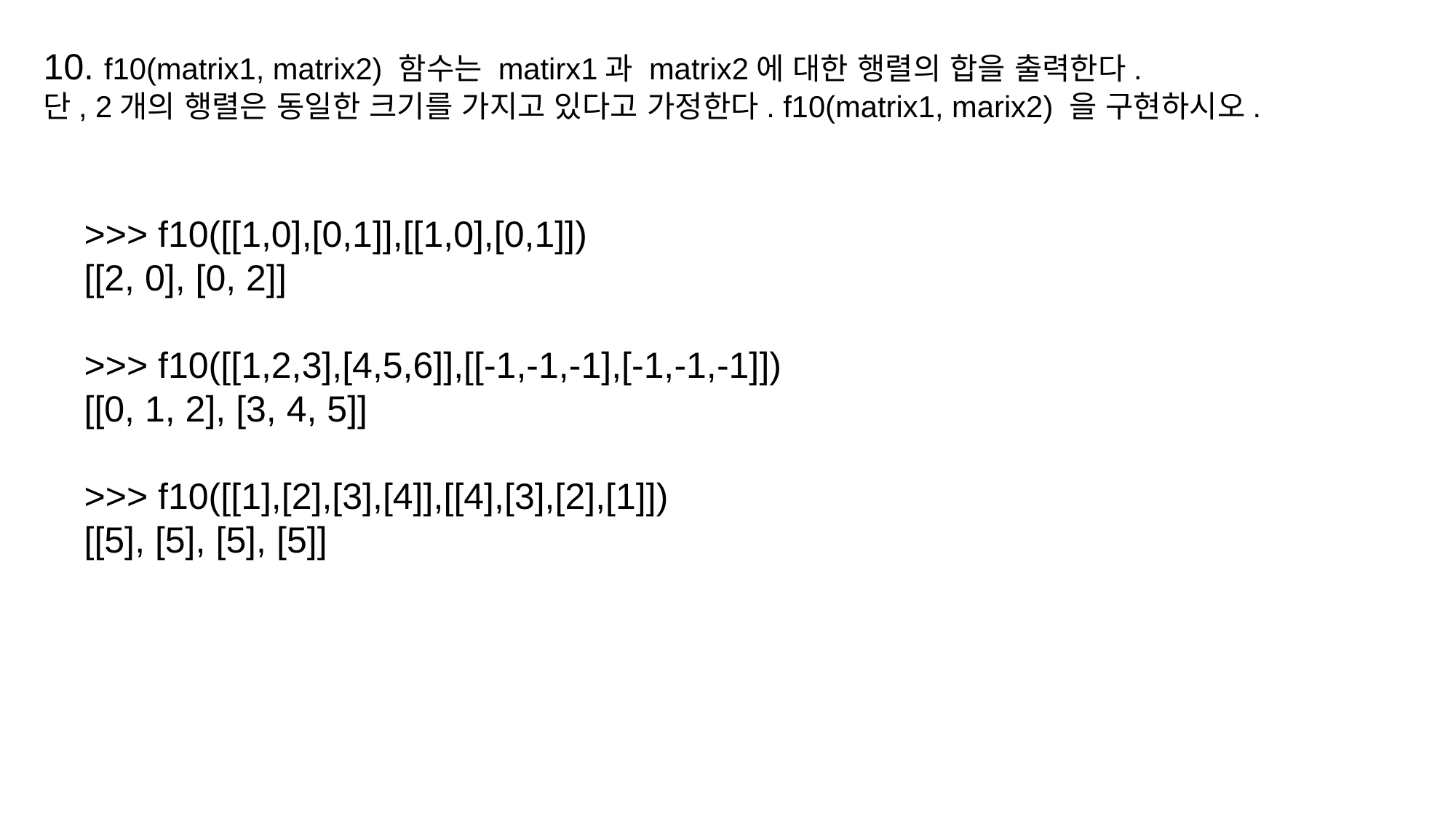

10. f10(matrix1, matrix2) 함수는 matirx1과 matrix2에 대한 행렬의 합을 출력한다.
단, 2개의 행렬은 동일한 크기를 가지고 있다고 가정한다. f10(matrix1, marix2) 을 구현하시오.

    >>> f10([[1,0],[0,1]],[[1,0],[0,1]])
    [[2, 0], [0, 2]]

    >>> f10([[1,2,3],[4,5,6]],[[-1,-1,-1],[-1,-1,-1]])
    [[0, 1, 2], [3, 4, 5]]

    >>> f10([[1],[2],[3],[4]],[[4],[3],[2],[1]])
    [[5], [5], [5], [5]]